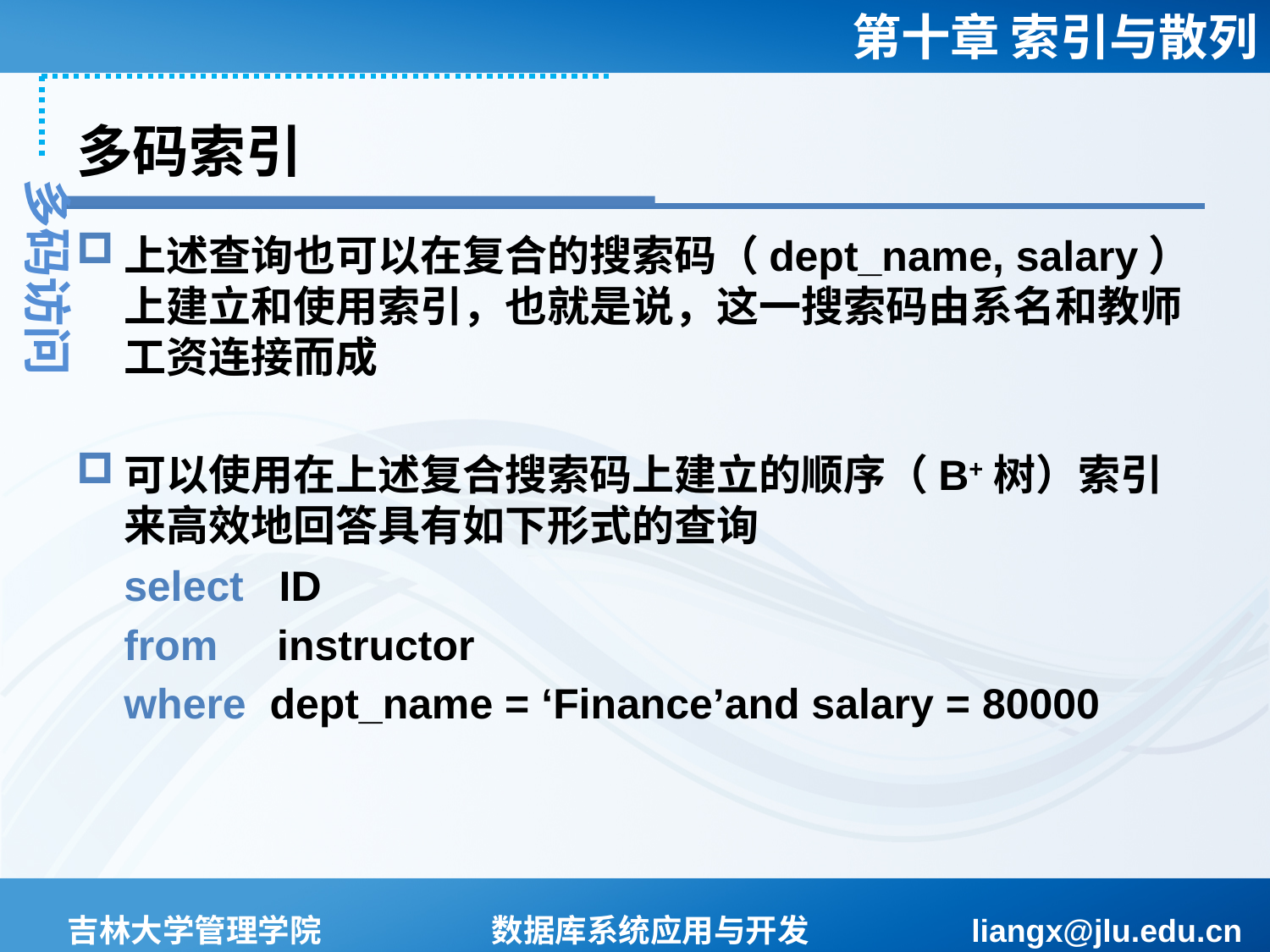

# 多码索引
多码访问

上述查询也可以在复合的搜索码（dept_name, salary）上建立和使用索引，也就是说，这一搜索码由系名和教师工资连接而成

可以使用在上述复合搜索码上建立的顺序（B+树）索引来高效地回答具有如下形式的查询
	select   ID
	from     instructor
	where  dept_name = ‘Finance’and salary = 80000